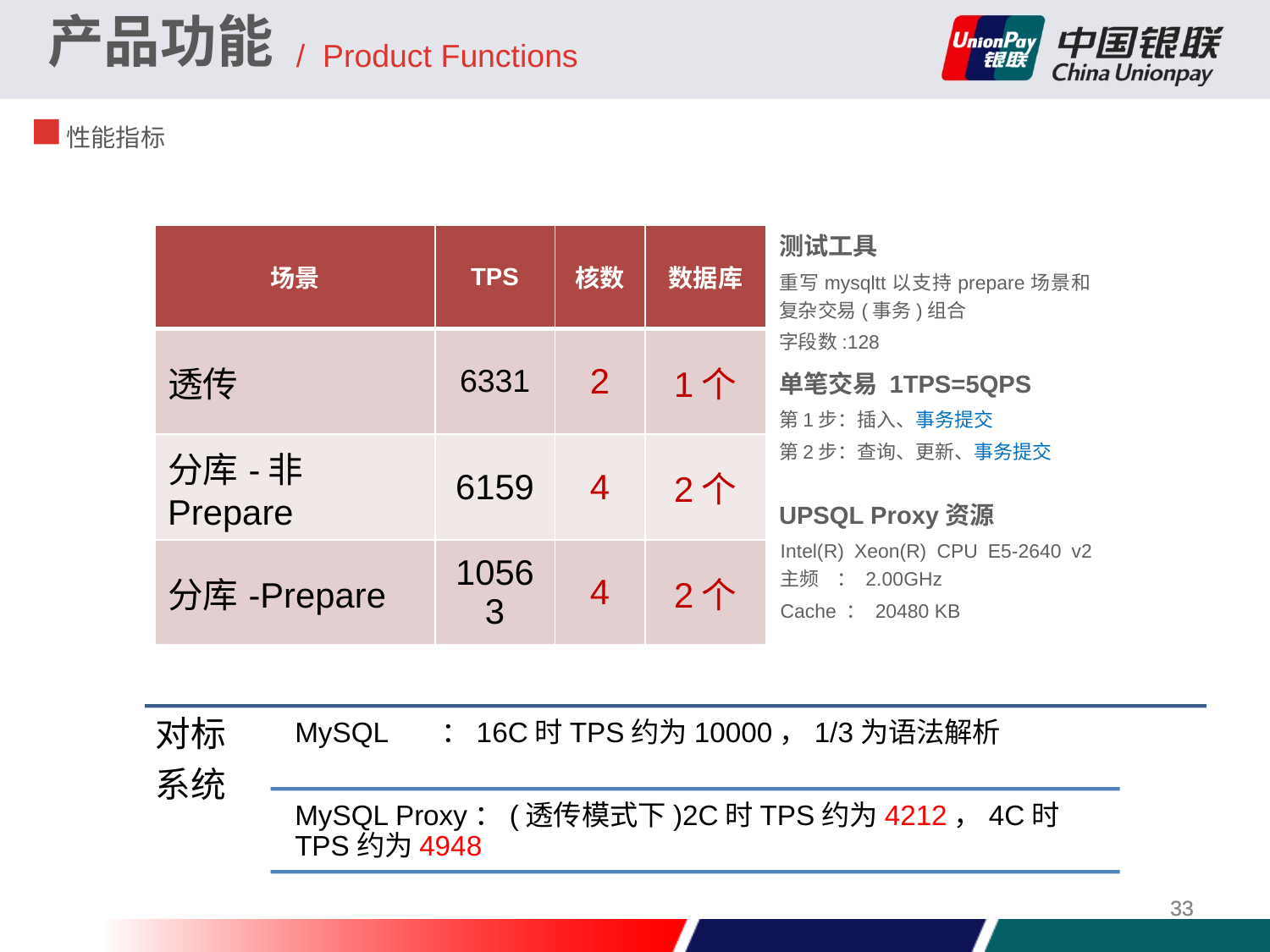

产品功能
/  Product Functions
性能指标

测试工具
| 场景 | TPS | 核数 | 数据库 |
| --- | --- | --- | --- |
| 透传 | 6331 | 2 | 1个 |
| 分库-非Prepare | 6159 | 4 | 2个 |
| 分库-Prepare | 10563 | 4 | 2个 |
重写mysqltt以支持prepare场景和复杂交易(事务)组合
字段数:128
单笔交易 1TPS=5QPS
第1步：插入、事务提交
第2步：查询、更新、事务提交
UPSQL Proxy资源
Intel(R) Xeon(R) CPU E5-2640 v2 主频    ： 2.00GHz
Cache ： 20480 KB
对标
系统
MySQL      ：16C时TPS约为10000，1/3为语法解析
MySQL Proxy：(透传模式下)2C时TPS约为4212，4C时TPS约为4948
33
33